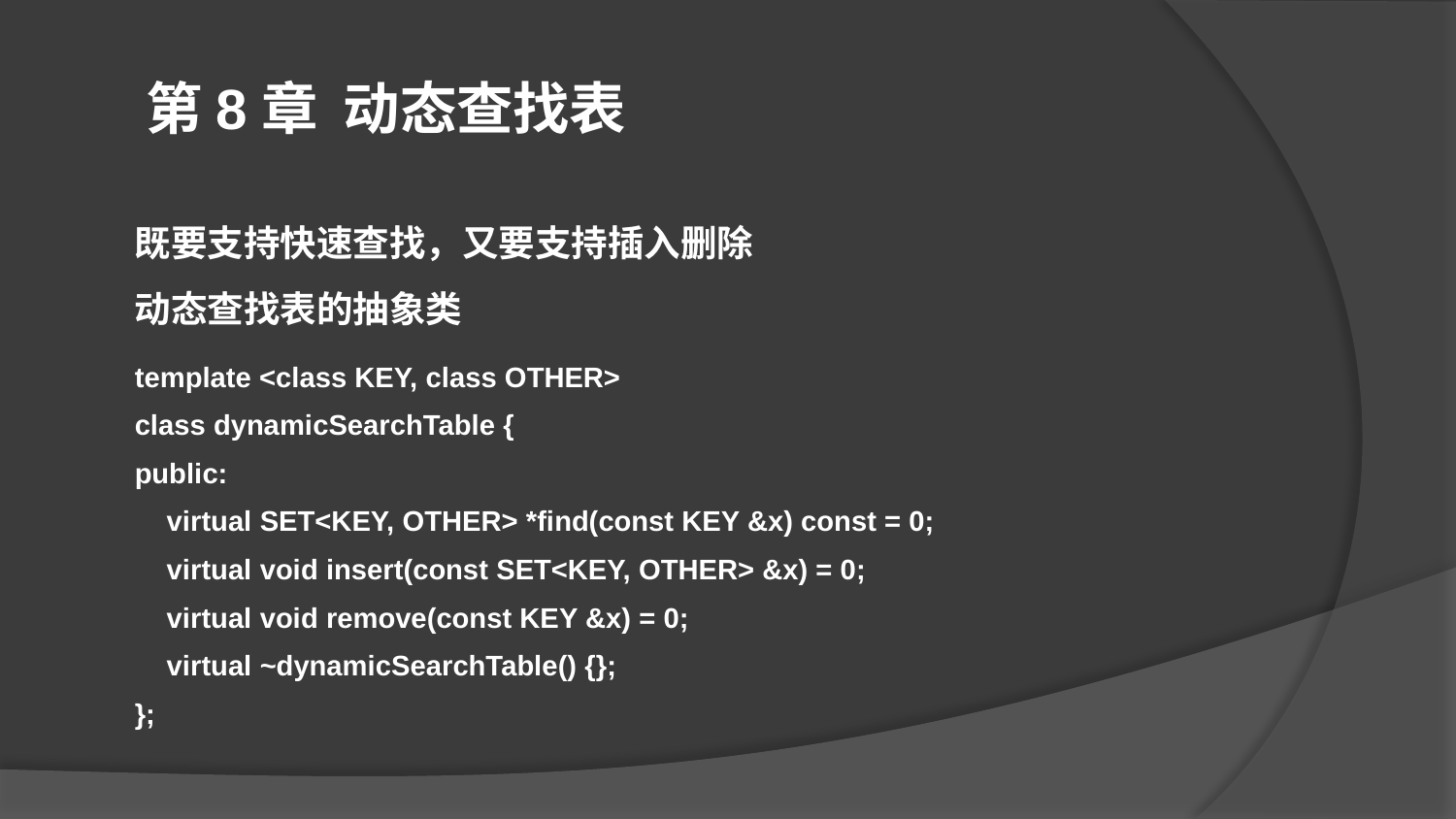

第8章  动态查找表
既要支持快速查找，又要支持插入删除
动态查找表的抽象类
template <class KEY, class OTHER>
class dynamicSearchTable {
public:
    virtual SET<KEY, OTHER> *find(const KEY &x) const = 0;
    virtual void insert(const SET<KEY, OTHER> &x) = 0;
    virtual void remove(const KEY &x) = 0;
    virtual ~dynamicSearchTable() {};
};